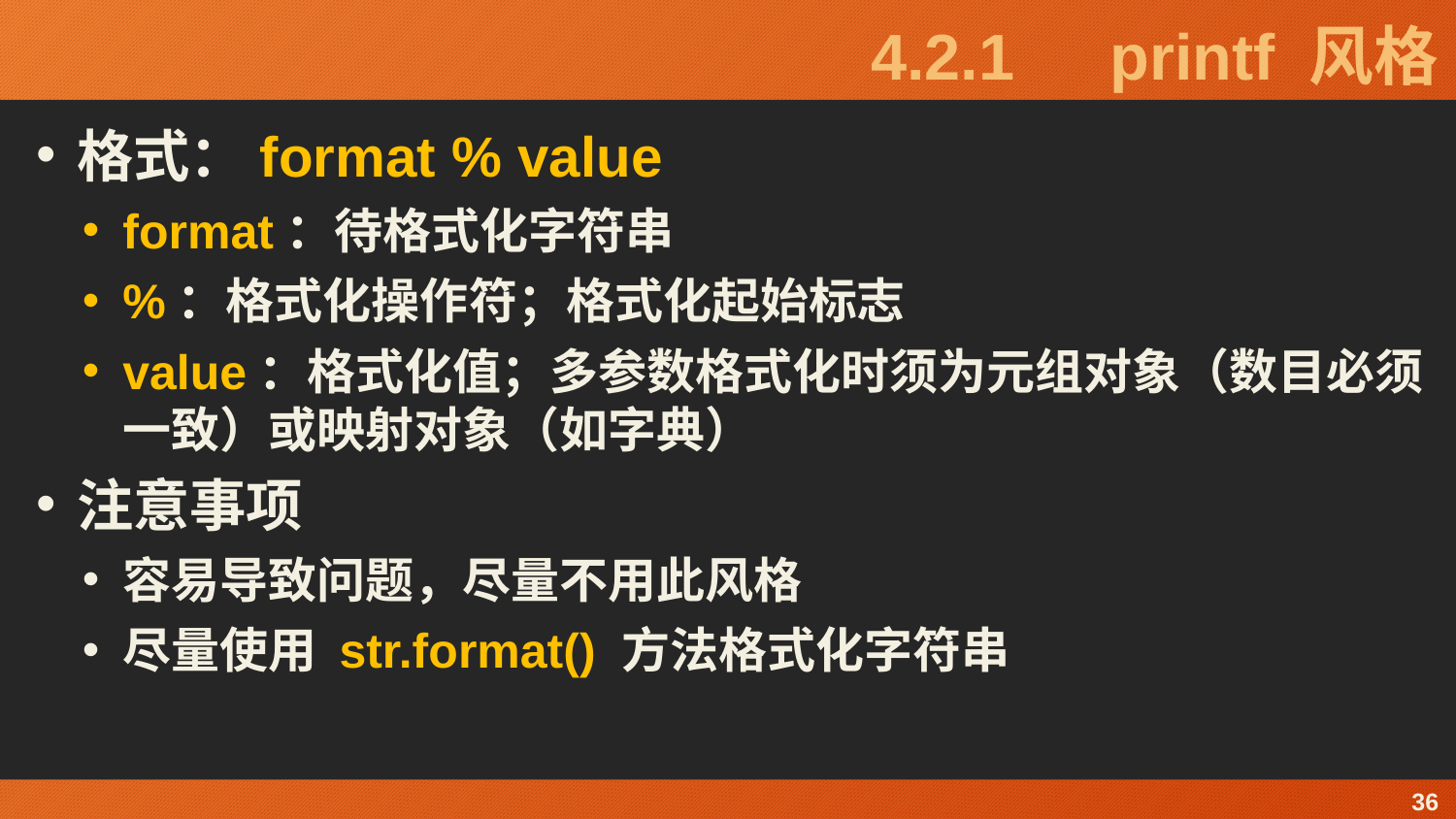

# 4.2.1　printf 风格
格式：format % value
format：待格式化字符串
%：格式化操作符；格式化起始标志
value：格式化值；多参数格式化时须为元组对象（数目必须一致）或映射对象（如字典）
注意事项
容易导致问题，尽量不用此风格
尽量使用 str.format() 方法格式化字符串
36